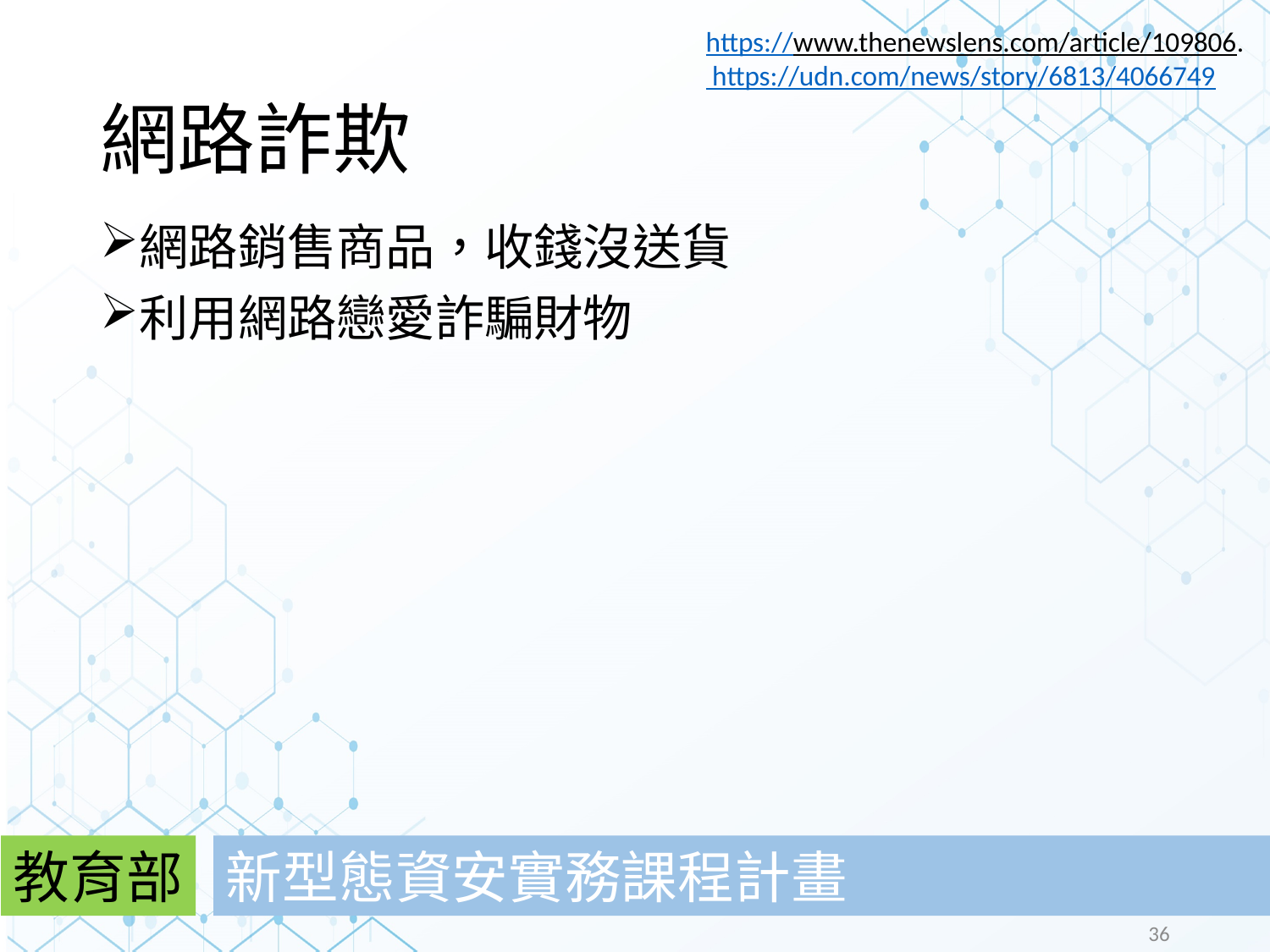

https://www.thenewslens.com/article/109806. https://udn.com/news/story/6813/4066749
# 網路詐欺
網路銷售商品，收錢沒送貨
利用網路戀愛詐騙財物

教育部
新型態資安實務課程計畫
36